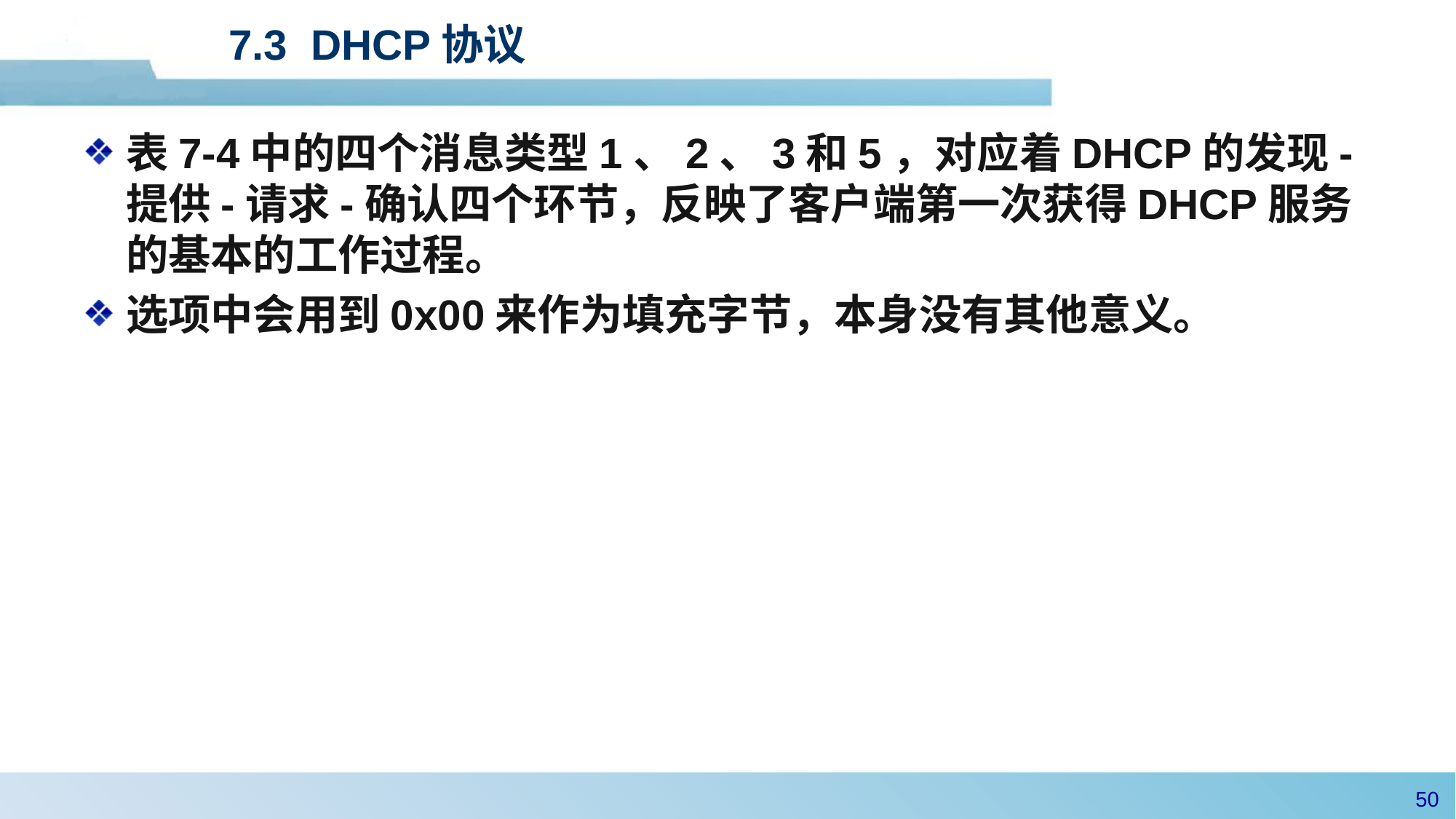

#
7.3  DHCP协议
表7-4中的四个消息类型1、2、3和5，对应着DHCP的发现-提供-请求-确认四个环节，反映了客户端第一次获得DHCP服务的基本的工作过程。
选项中会用到0x00来作为填充字节，本身没有其他意义。
50